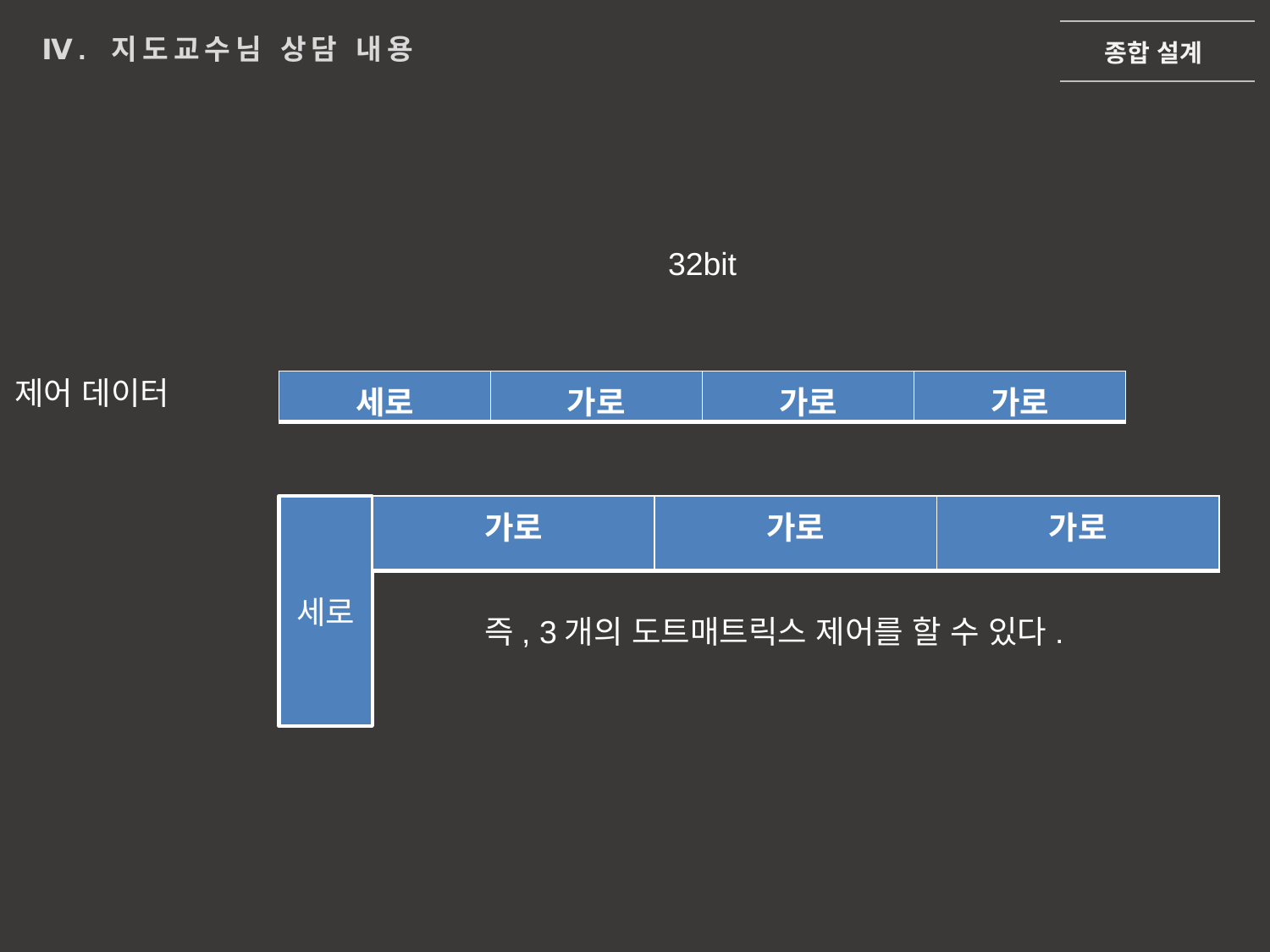

종합 설계
 Ⅳ. 지도교수님 상담 내용
32bit
제어 데이터
| 세로 | 가로 | 가로 | 가로 |
| --- | --- | --- | --- |
세로
| 가로 | 가로 | 가로 |
| --- | --- | --- |
즉, 3개의 도트매트릭스 제어를 할 수 있다.